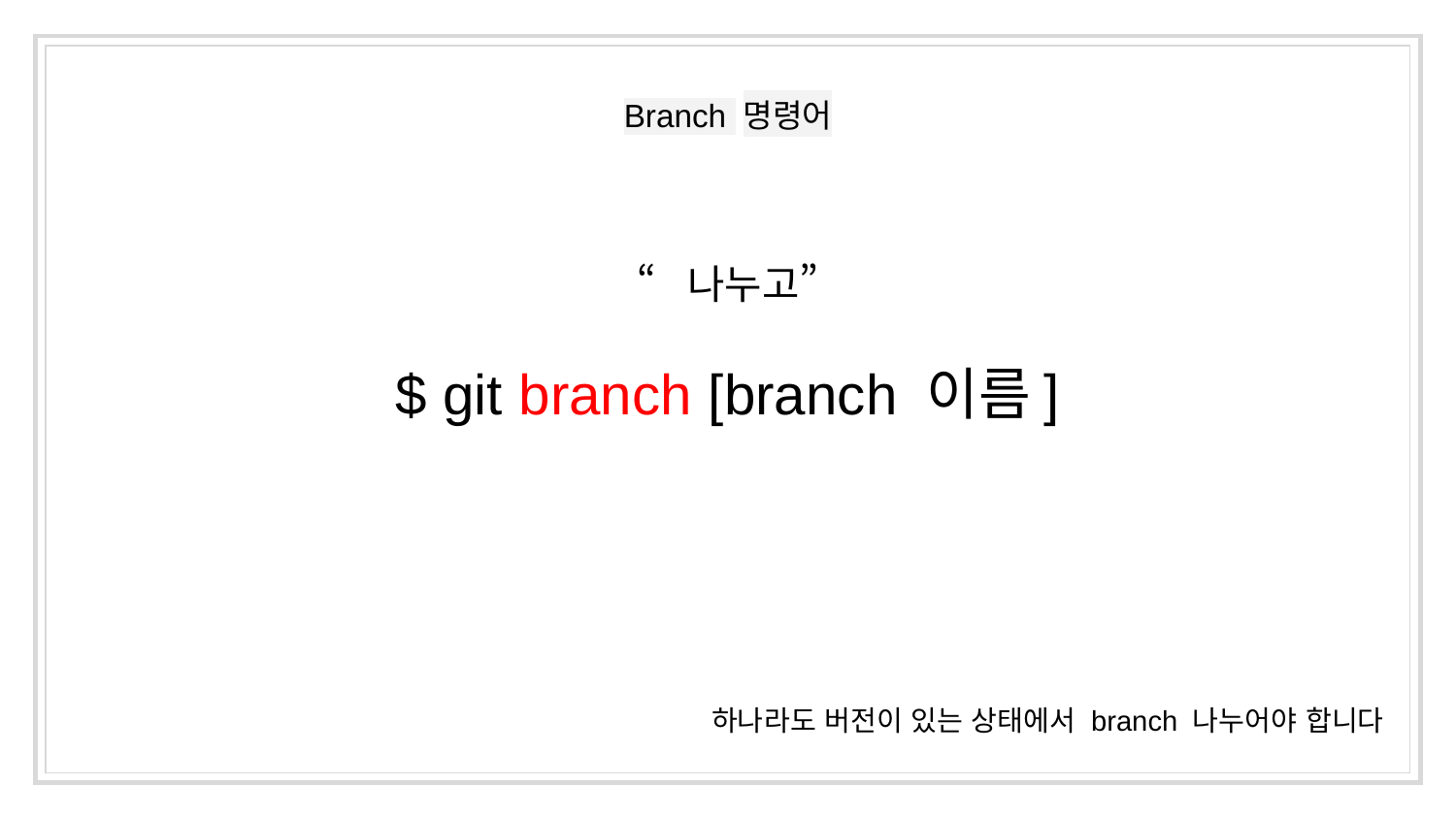

# Branch 명령어
“나누고”
$ git branch [branch 이름]

하나라도 버전이 있는 상태에서 branch 나누어야 합니다